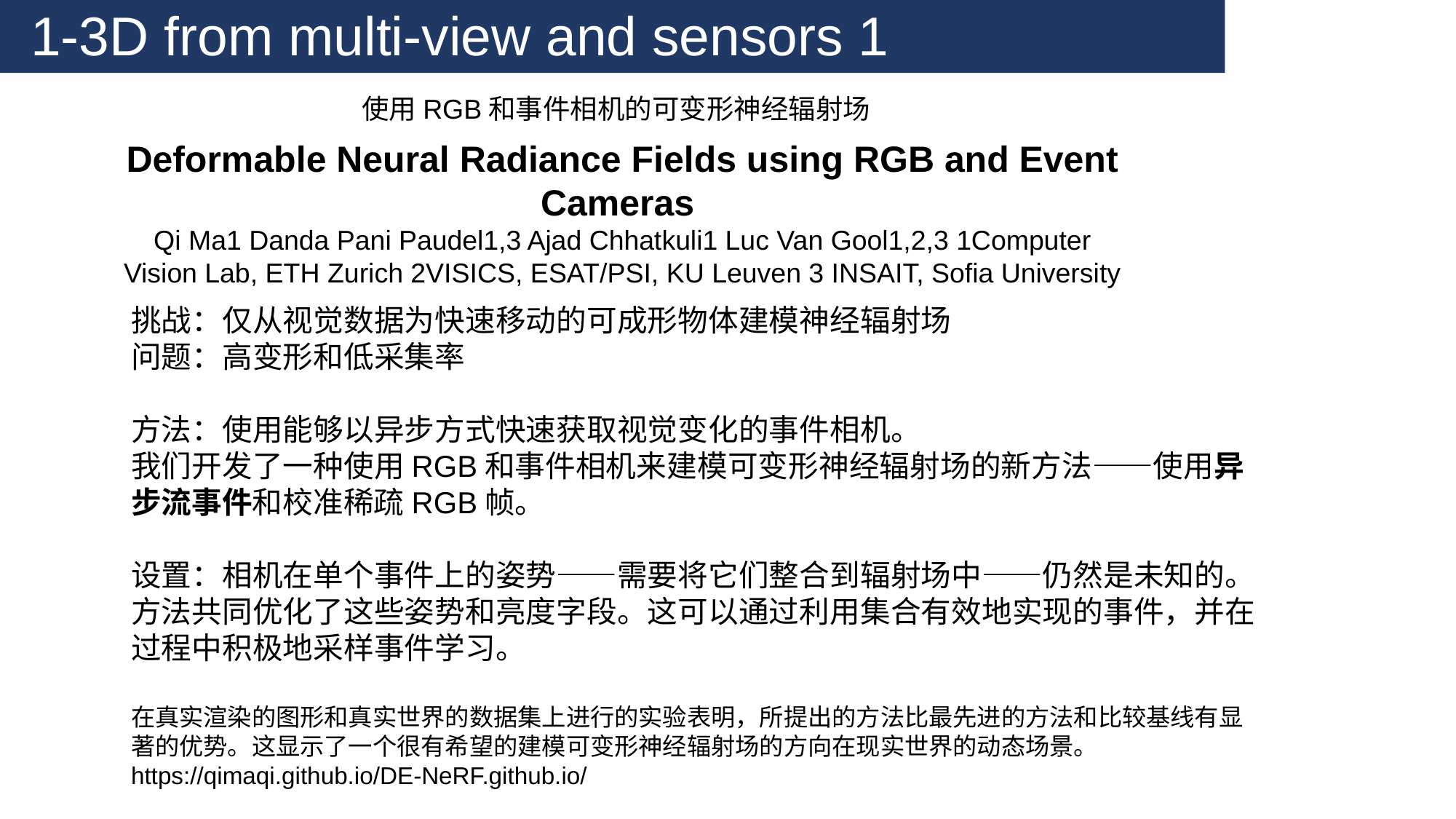

1-3D from multi-view and sensors 1
使用RGB和事件相机的可变形神经辐射场
Deformable Neural Radiance Fields using RGB and Event Cameras
Qi Ma1 Danda Pani Paudel1,3 Ajad Chhatkuli1 Luc Van Gool1,2,3 1Computer Vision Lab, ETH Zurich 2VISICS, ESAT/PSI, KU Leuven 3 INSAIT, Sofia University
挑战：仅从视觉数据为快速移动的可成形物体建模神经辐射场
问题：高变形和低采集率

方法：使用能够以异步方式快速获取视觉变化的事件相机。
我们开发了一种使用RGB和事件相机来建模可变形神经辐射场的新方法——使用异步流事件和校准稀疏RGB帧。

设置：相机在单个事件上的姿势——需要将它们整合到辐射场中——仍然是未知的。方法共同优化了这些姿势和亮度字段。这可以通过利用集合有效地实现的事件，并在过程中积极地采样事件学习。

在真实渲染的图形和真实世界的数据集上进行的实验表明，所提出的方法比最先进的方法和比较基线有显著的优势。这显示了一个很有希望的建模可变形神经辐射场的方向在现实世界的动态场景。
https://qimaqi.github.io/DE-NeRF.github.io/